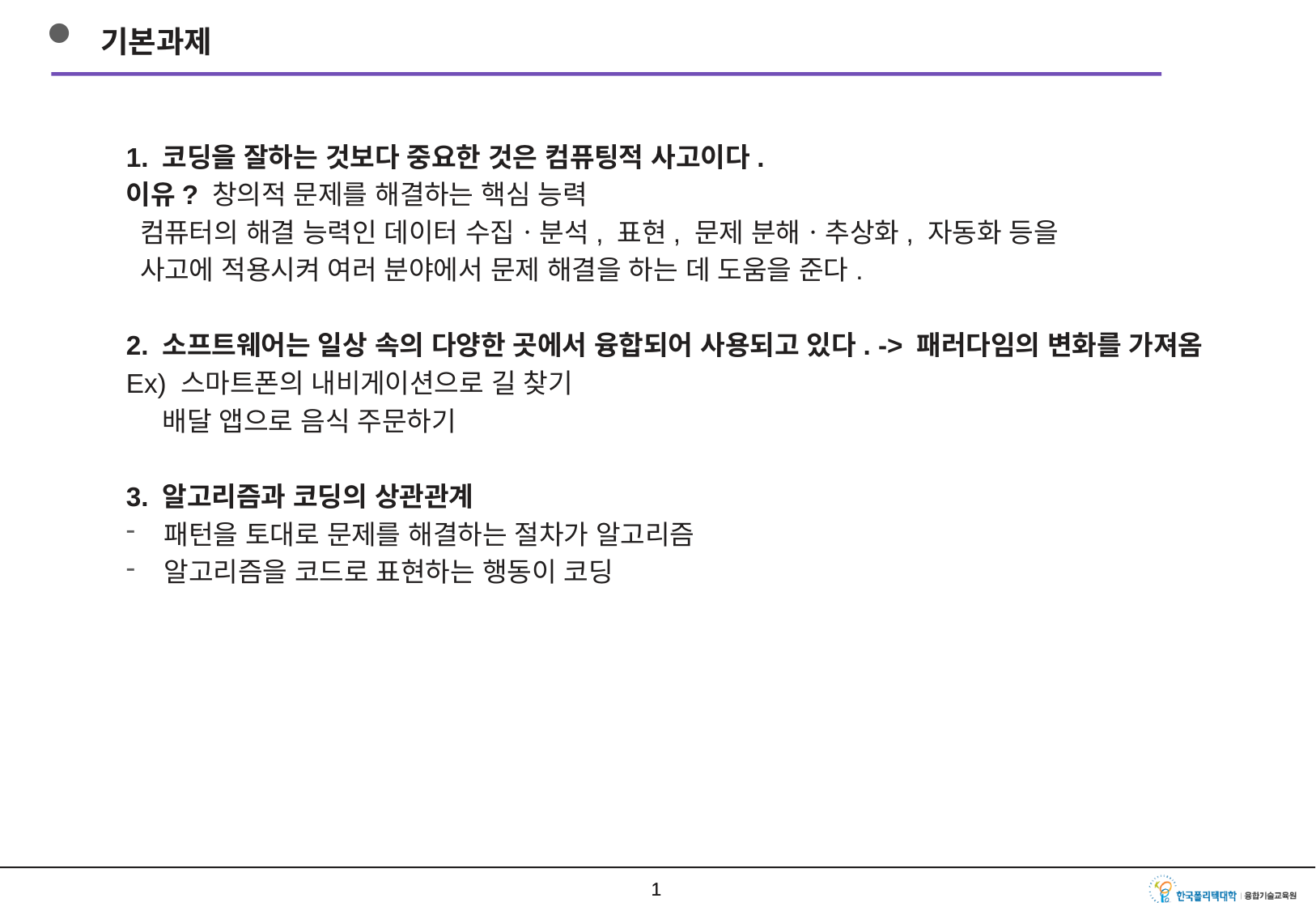

기본과제
1. 코딩을 잘하는 것보다 중요한 것은 컴퓨팅적 사고이다.
이유? 창의적 문제를 해결하는 핵심 능력
 컴퓨터의 해결 능력인 데이터 수집ㆍ분석, 표현, 문제 분해ㆍ추상화, 자동화 등을
 사고에 적용시켜 여러 분야에서 문제 해결을 하는 데 도움을 준다.

2. 소프트웨어는 일상 속의 다양한 곳에서 융합되어 사용되고 있다. -> 패러다임의 변화를 가져옴
Ex) 스마트폰의 내비게이션으로 길 찾기
    배달 앱으로 음식 주문하기

3. 알고리즘과 코딩의 상관관계
패턴을 토대로 문제를 해결하는 절차가 알고리즘
알고리즘을 코드로 표현하는 행동이 코딩

1
1